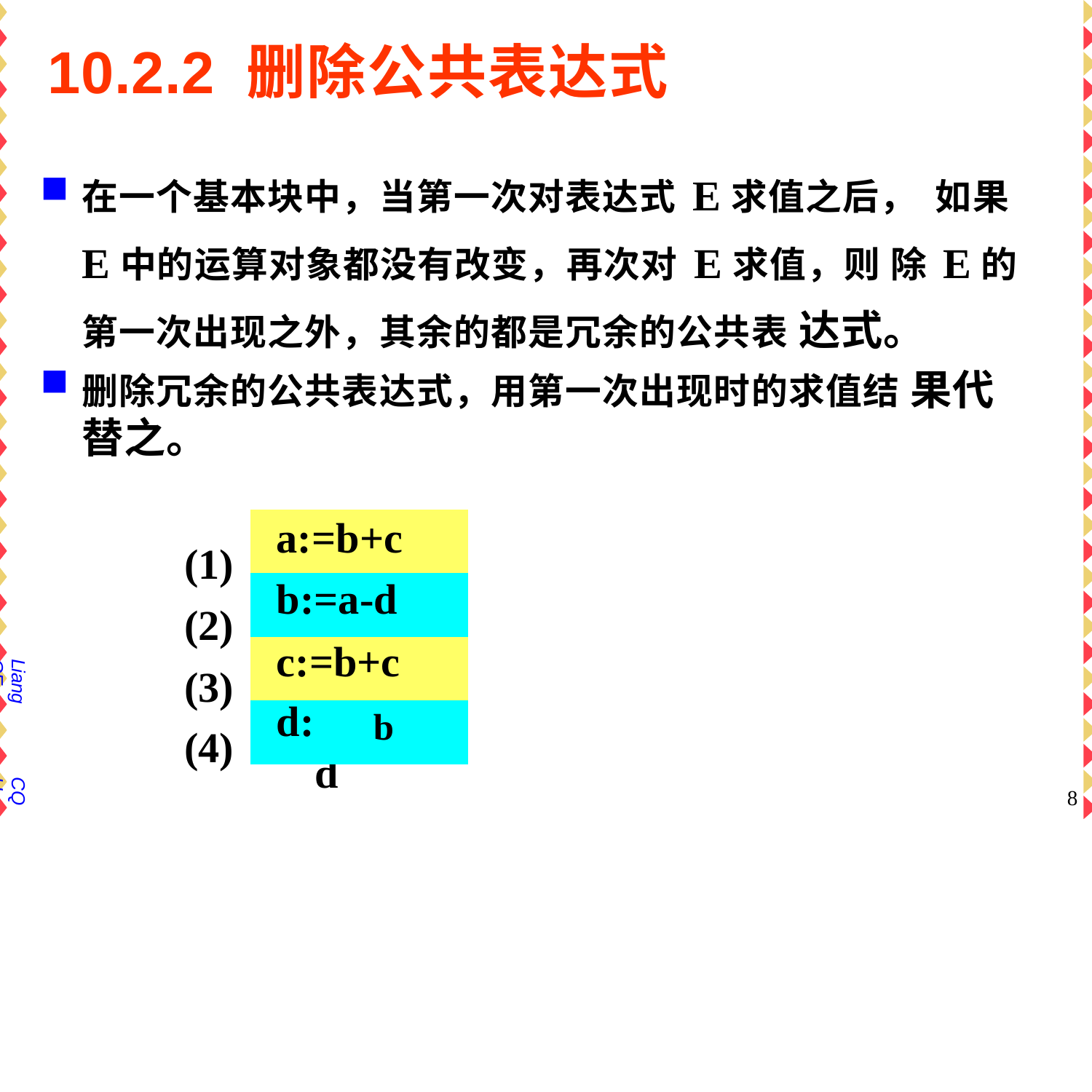

# 10.2.2 删除公共表达式
在一个基本块中，当第一次对表达式E求值之后，  如果E中的运算对象都没有改变，再次对E求值，则 除E的第一次出现之外，其余的都是冗余的公共表 达式。
删除冗余的公共表达式，用第一次出现时的求值结 果代替之。

(1)
(2)
(3)
(4)
| a:=b+c |
| --- |
| b:=a-d |
| c:=b+c |
| d: b |
Liang GE

=a-d
CQU
8